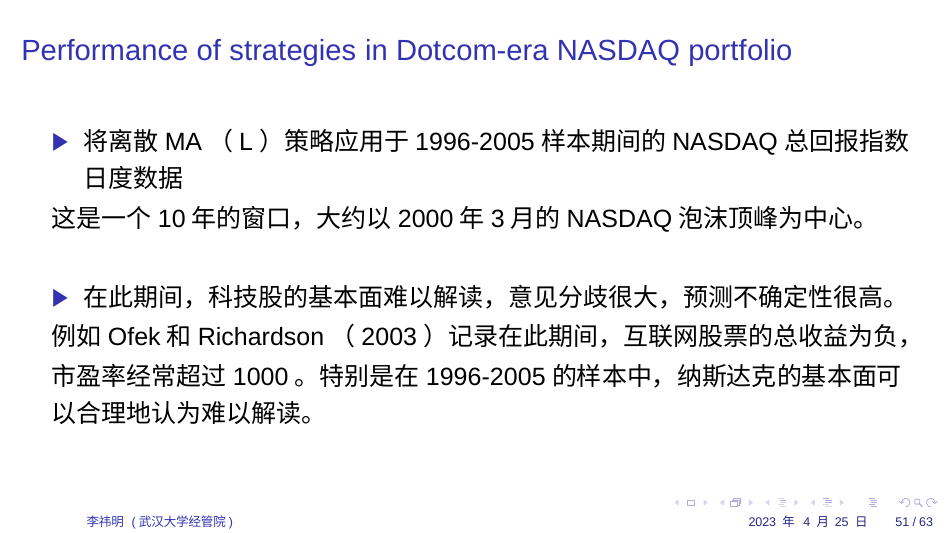

Performance of strategies in Dotcom-era NASDAQ portfolio
将离散MA（L）策略应用于1996-2005样本期间的NASDAQ总回报指数日度数据
这是一个10年的窗口，大约以2000年3月的NASDAQ泡沫顶峰为中心。

在此期间，科技股的基本面难以解读，意见分歧很大，预测不确定性很高。
例如Ofek和Richardson（2003）记录在此期间，互联网股票的总收益为负，
市盈率经常超过1000。特别是在1996-2005的样本中，纳斯达克的基本面可以合理地认为难以解读。

李祎明 (武汉大学经管院)		2023 年  4 月 25 日	51 / 63